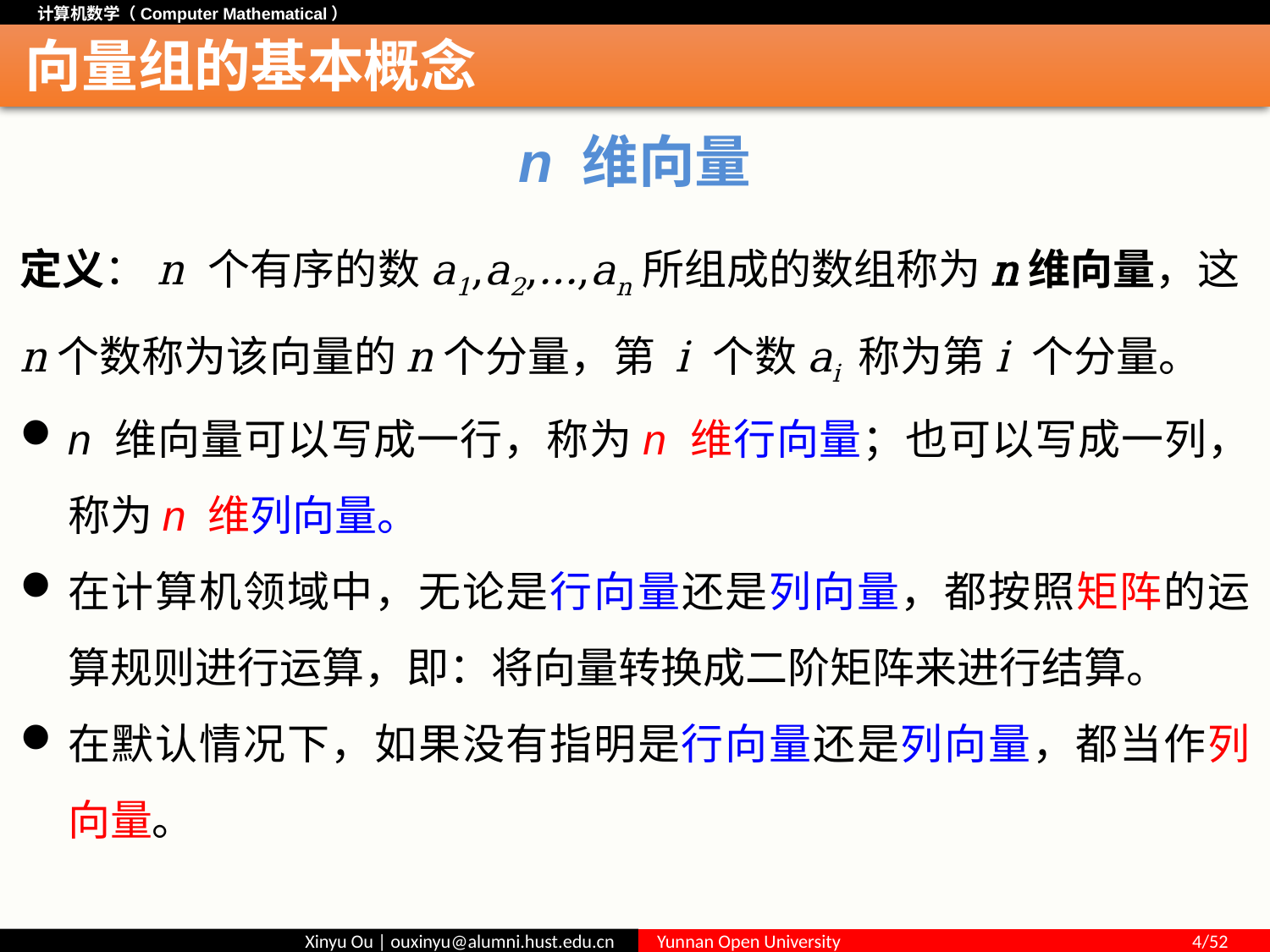

# 向量组的基本概念
n 维向量
定义：n 个有序的数a1,a2,…,an所组成的数组称为n维向量，这n个数称为该向量的n个分量，第 i 个数ai 称为第i 个分量。
n 维向量可以写成一行，称为n 维行向量；也可以写成一列，称为n 维列向量。
在计算机领域中，无论是行向量还是列向量，都按照矩阵的运算规则进行运算，即：将向量转换成二阶矩阵来进行结算。
在默认情况下，如果没有指明是行向量还是列向量，都当作列向量。